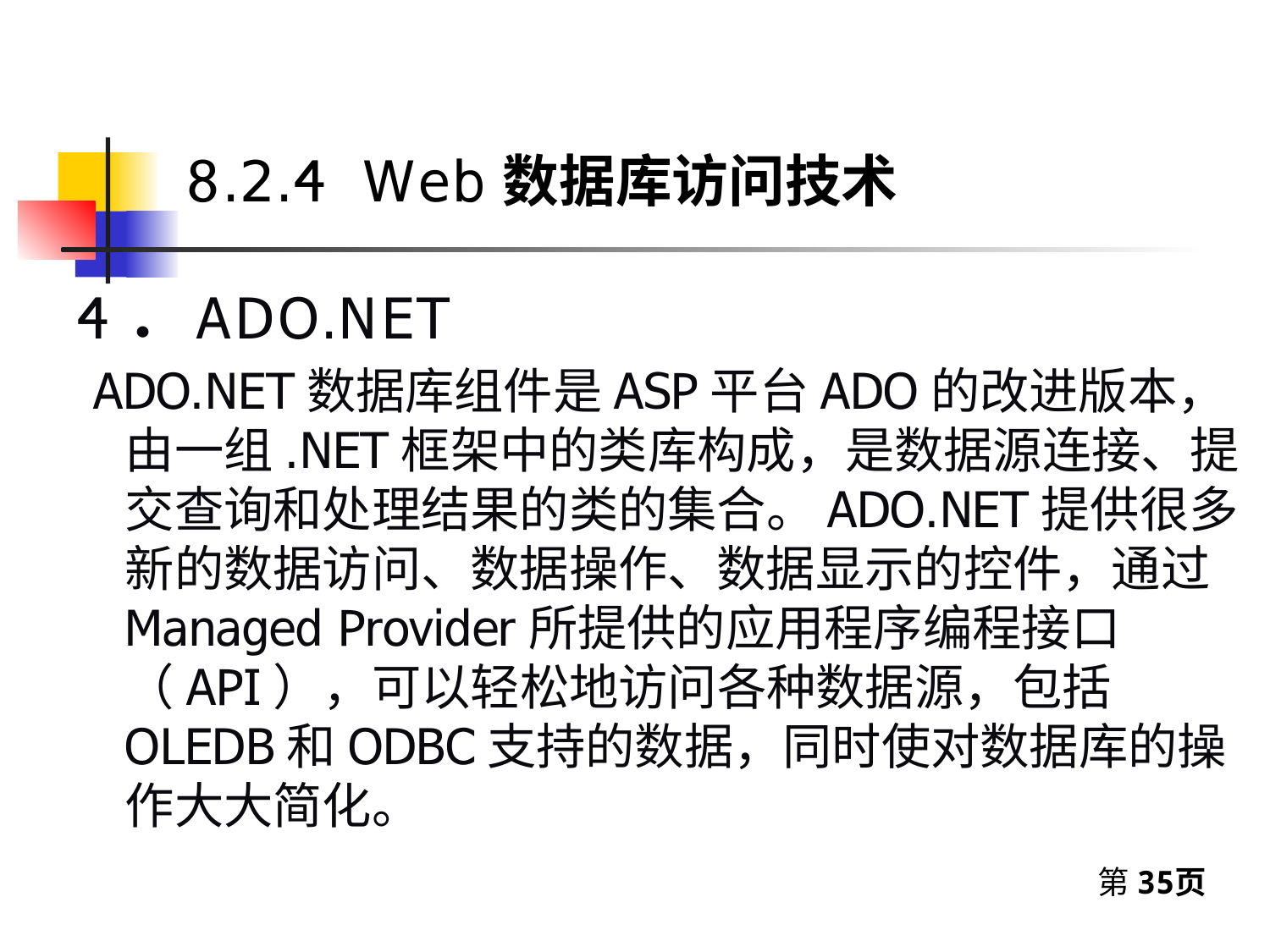

8.2.4  Web数据库访问技术
4．ADO.NET
 ADO.NET数据库组件是ASP平台ADO的改进版本，由一组.NET框架中的类库构成，是数据源连接、提交查询和处理结果的类的集合。ADO.NET提供很多新的数据访问、数据操作、数据显示的控件，通过Managed Provider所提供的应用程序编程接口（API），可以轻松地访问各种数据源，包括OLEDB和ODBC支持的数据，同时使对数据库的操作大大简化。